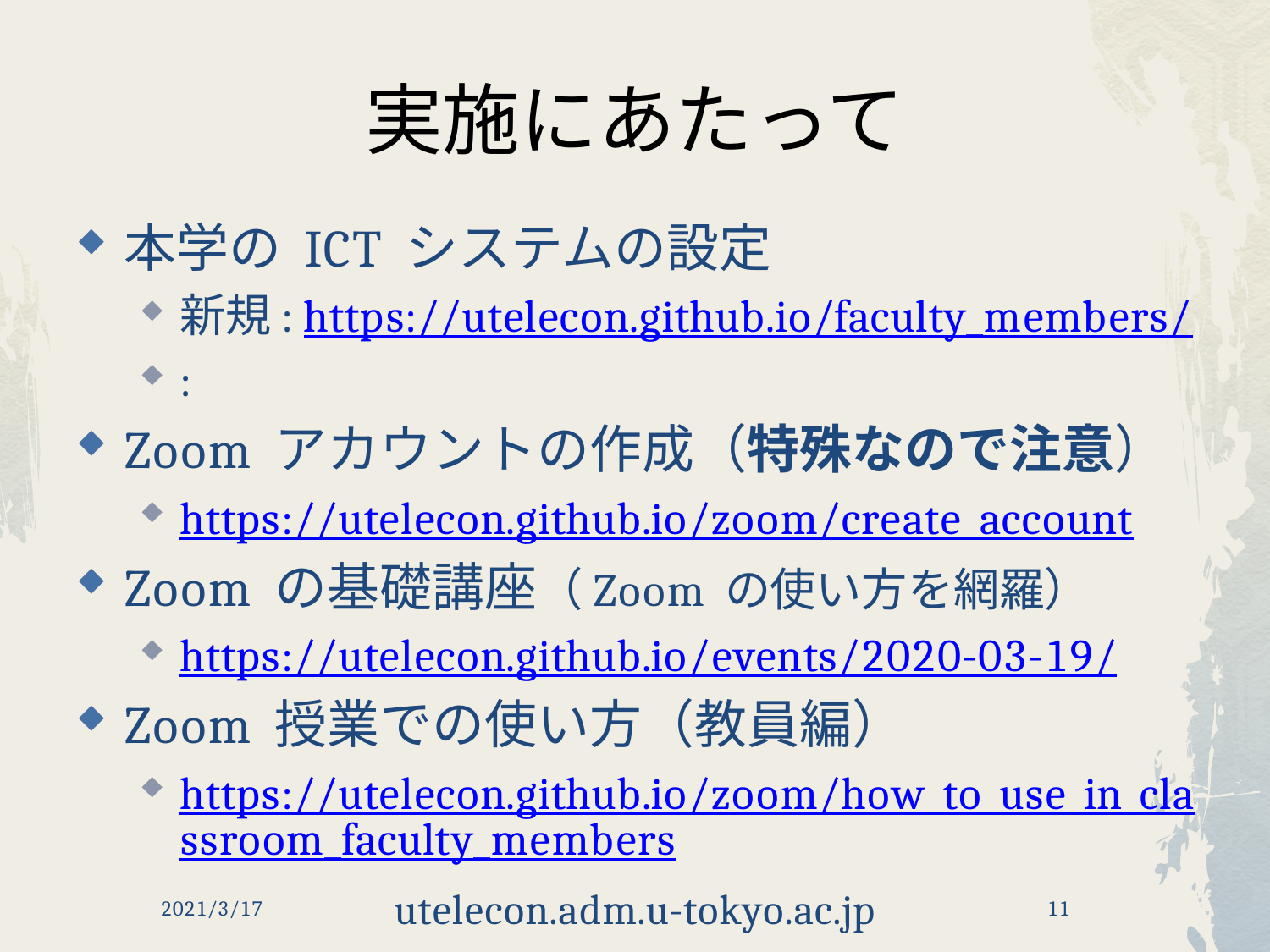

# 実施にあたって
本学の ICT システムの設定
新規: https://utelecon.github.io/faculty_members/
:
Zoom アカウントの作成（特殊なので注意）
https://utelecon.github.io/zoom/create_account
Zoom の基礎講座（Zoom の使い方を網羅）
https://utelecon.github.io/events/2020-03-19/
Zoom 授業での使い方（教員編）
https://utelecon.github.io/zoom/how_to_use_in_classroom_faculty_members

2021/3/17
utelecon.adm.u-tokyo.ac.jp
11